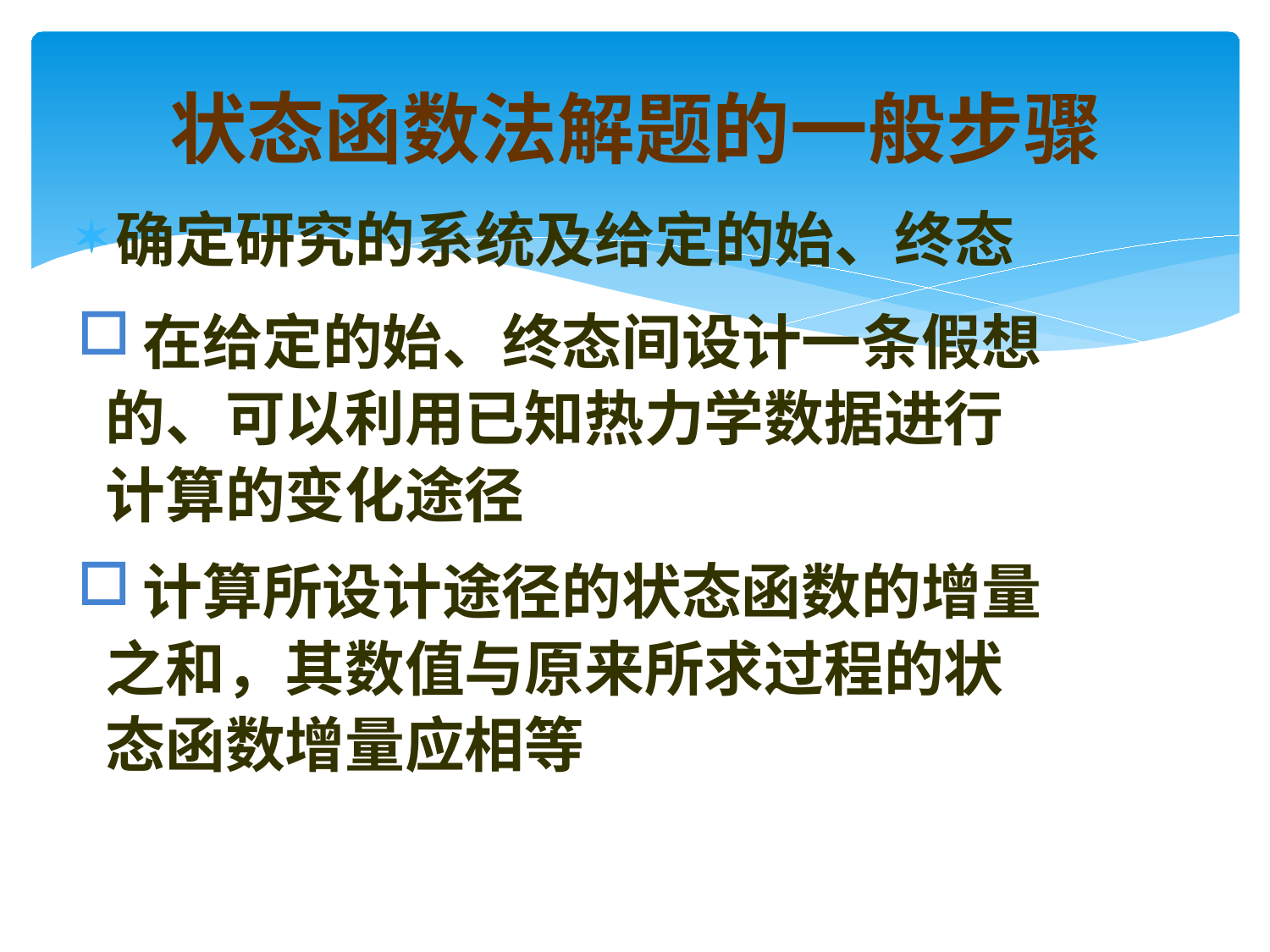

# 状态函数法解题的一般步骤
确定研究的系统及给定的始、终态
在给定的始、终态间设计一条假想
 的、可以利用已知热力学数据进行
 计算的变化途径
计算所设计途径的状态函数的增量
 之和，其数值与原来所求过程的状
 态函数增量应相等